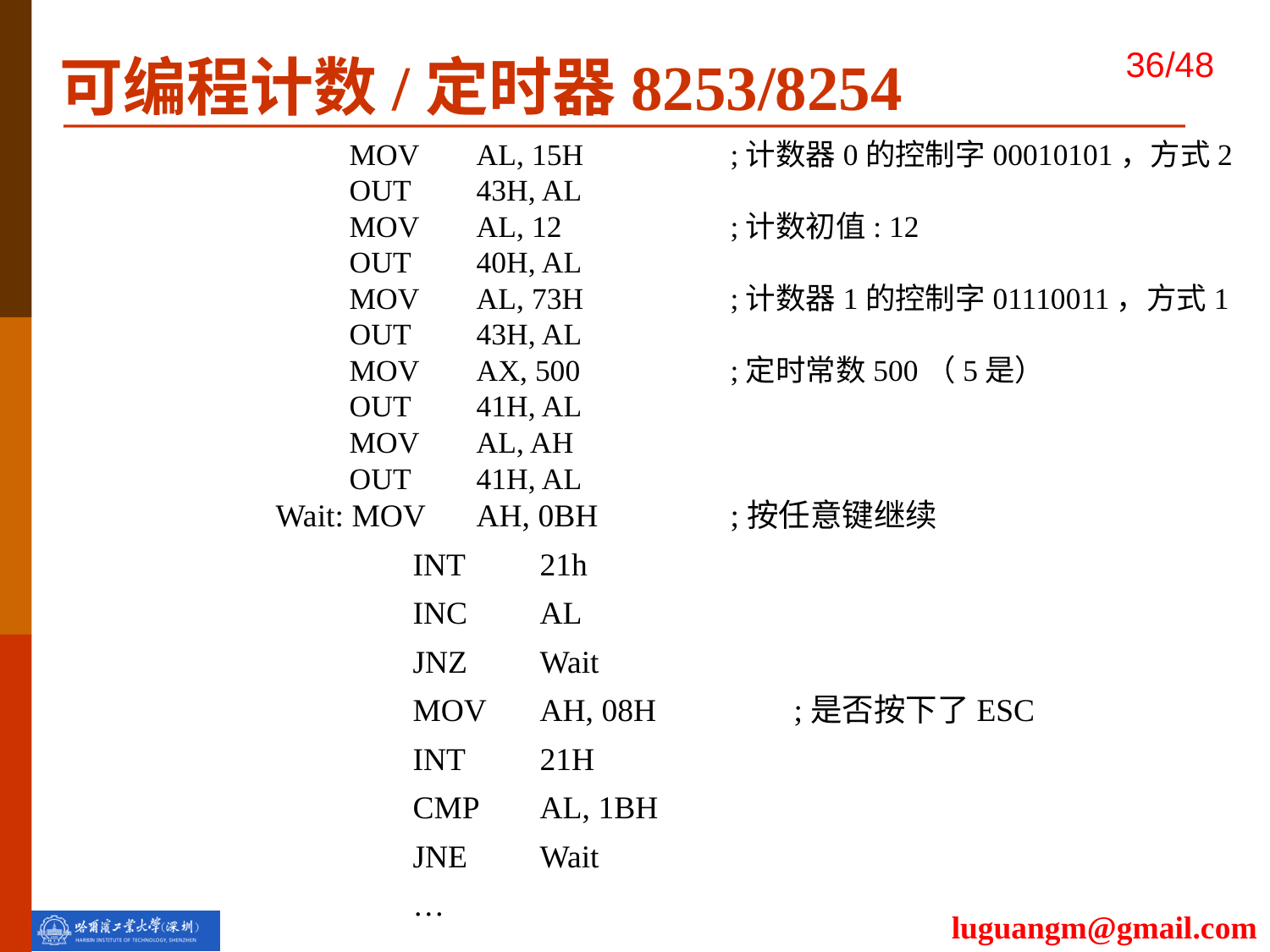

可编程计数/定时器8253/8254
	MOV    	AL, 15H		;计数器0的控制字00010101，方式2
	OUT 	43H, AL
	MOV	AL, 12		;计数初值: 12
	OUT	40H, AL
	MOV    	AL, 73H		;计数器1的控制字01110011，方式1
	OUT	43H, AL
	MOV	AX, 500		;定时常数500（5是）
	OUT	41H, AL
	MOV	AL, AH
	OUT	41H, AL
       Wait: MOV 	AH, 0BH		;按任意键继续
	INT 	21h
	INC 	AL
	JNZ	Wait
	MOV	AH, 08H		;是否按下了ESC
	INT	21H
	CMP	AL, 1BH
	JNE	Wait
	…